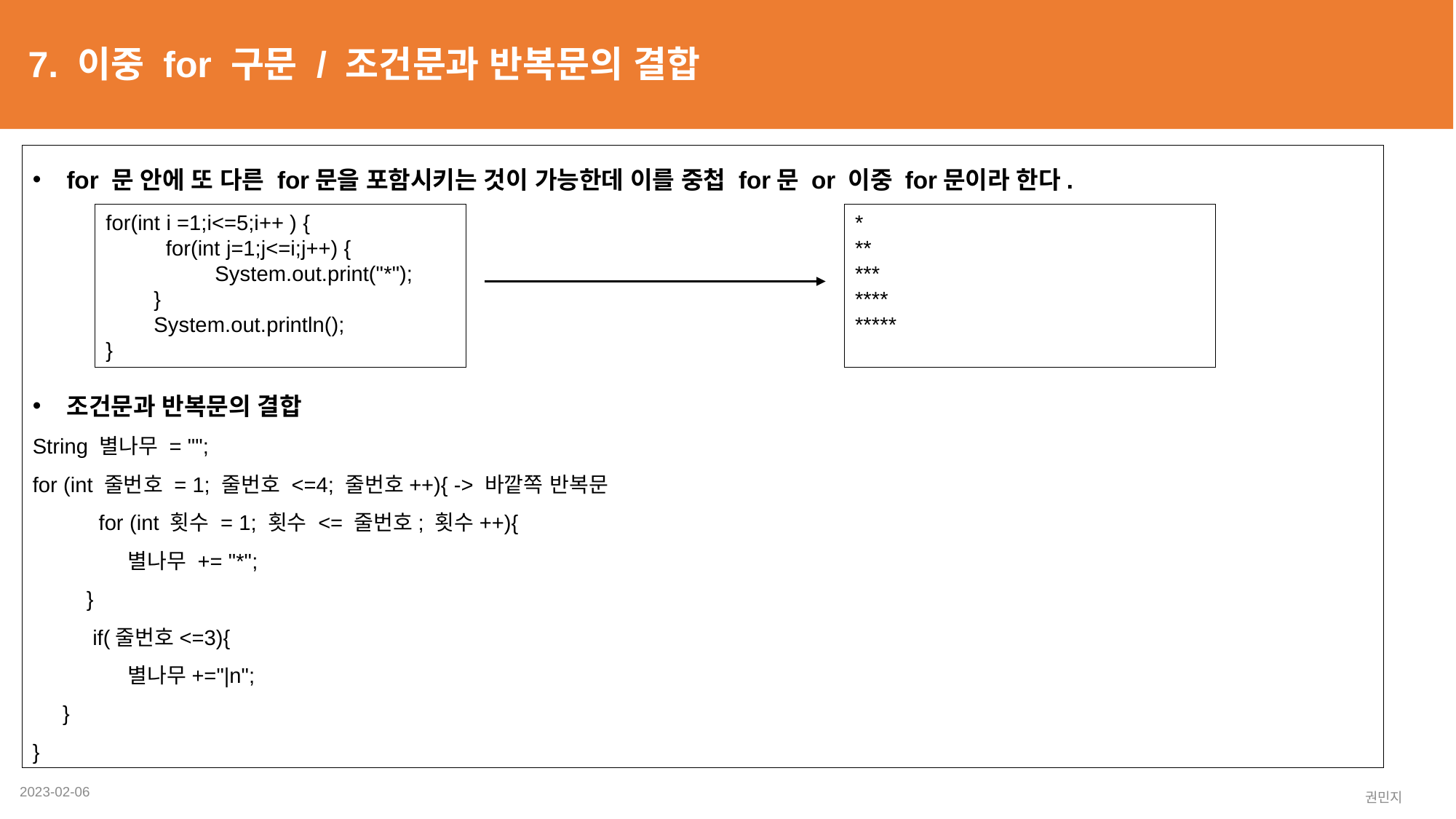

7. 이중 for 구문 / 조건문과 반복문의 결합

for 문 안에 또 다른 for문을 포함시키는 것이 가능한데 이를 중첩 for문 or 이중 for문이라 한다.

조건문과 반복문의 결합
String 별나무 = "";
for (int 줄번호 = 1; 줄번호 <=4; 줄번호++){ -> 바깥쪽 반복문
           for (int 횟수 = 1; 횟수 <= 줄번호; 횟수++){
               별나무 += "*";
         }
          if(줄번호<=3){
               별나무+="|n";
     }
}

for(int i =1;i<=5;i++ ) {
          for(int j=1;j<=i;j++) {
	System.out.print("*");
        }
        System.out.println();
}
*
**
***
****
*****

2023-02-06
권민지